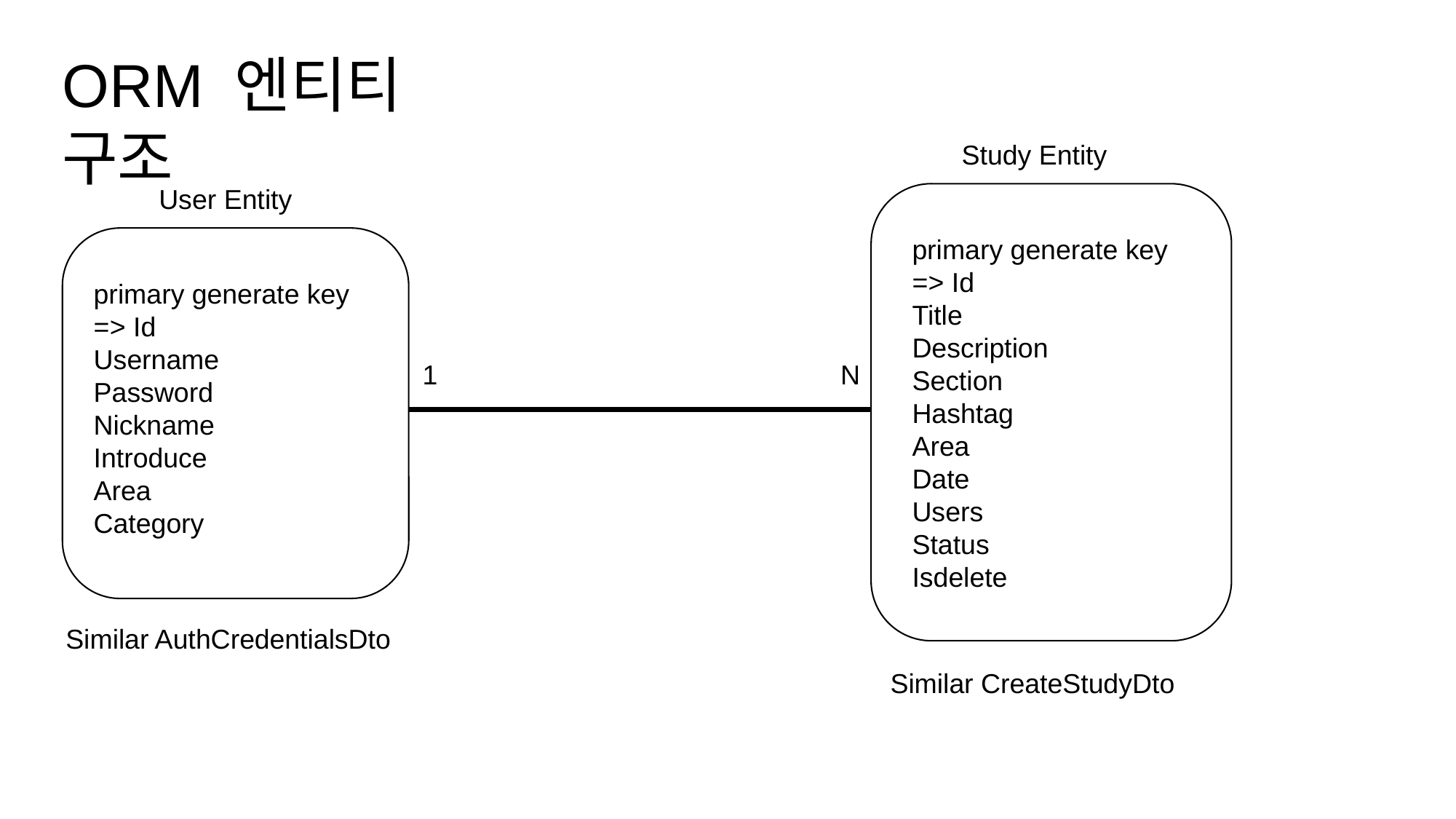

ORM 엔티티 구조
Study Entity
User Entity

primary generate key
=> Id
Title
Description
Section
Hashtag
Area
Date
Users
Status
Isdelete

primary generate key
=> Id
Username
Password
Nickname
Introduce
Area
Category
1
N
Similar AuthCredentialsDto
Similar CreateStudyDto